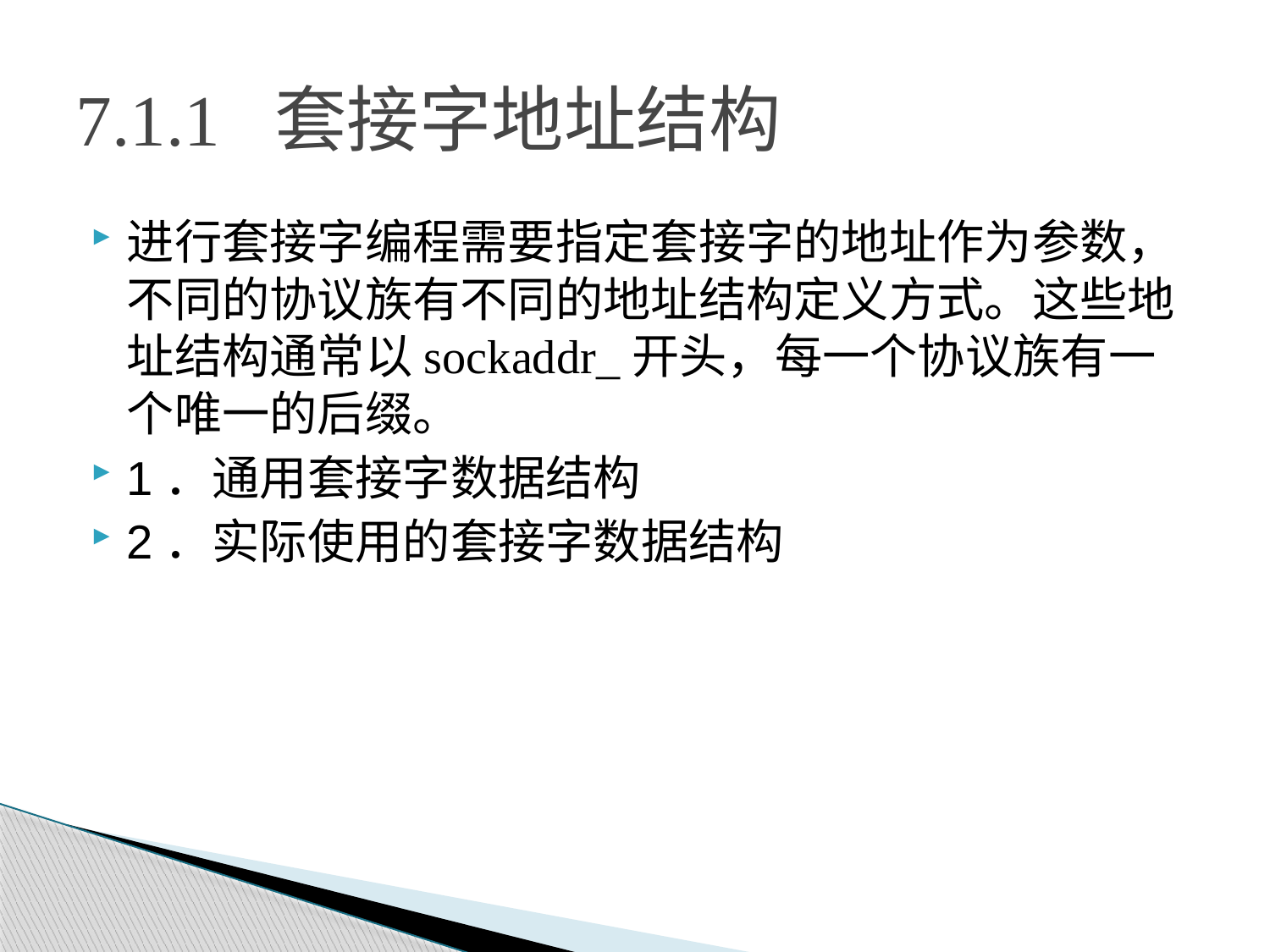

# 7.1.1  套接字地址结构
进行套接字编程需要指定套接字的地址作为参数，不同的协议族有不同的地址结构定义方式。这些地址结构通常以sockaddr_开头，每一个协议族有一个唯一的后缀。
1．通用套接字数据结构
2．实际使用的套接字数据结构